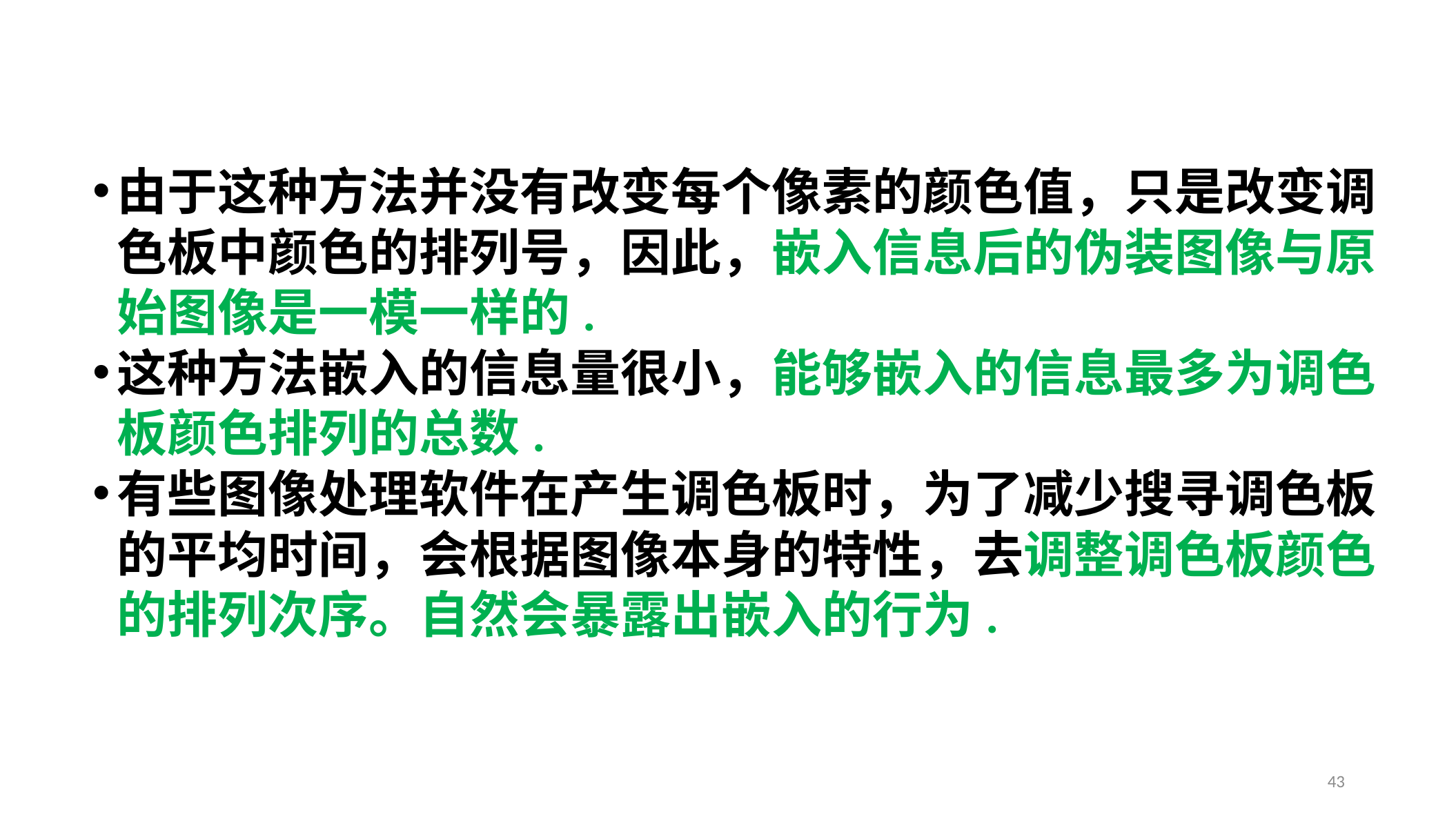

由于这种方法并没有改变每个像素的颜色值，只是改变调色板中颜色的排列号，因此，嵌入信息后的伪装图像与原始图像是一模一样的.
这种方法嵌入的信息量很小，能够嵌入的信息最多为调色板颜色排列的总数.
有些图像处理软件在产生调色板时，为了减少搜寻调色板的平均时间，会根据图像本身的特性，去调整调色板颜色的排列次序。自然会暴露出嵌入的行为.

43